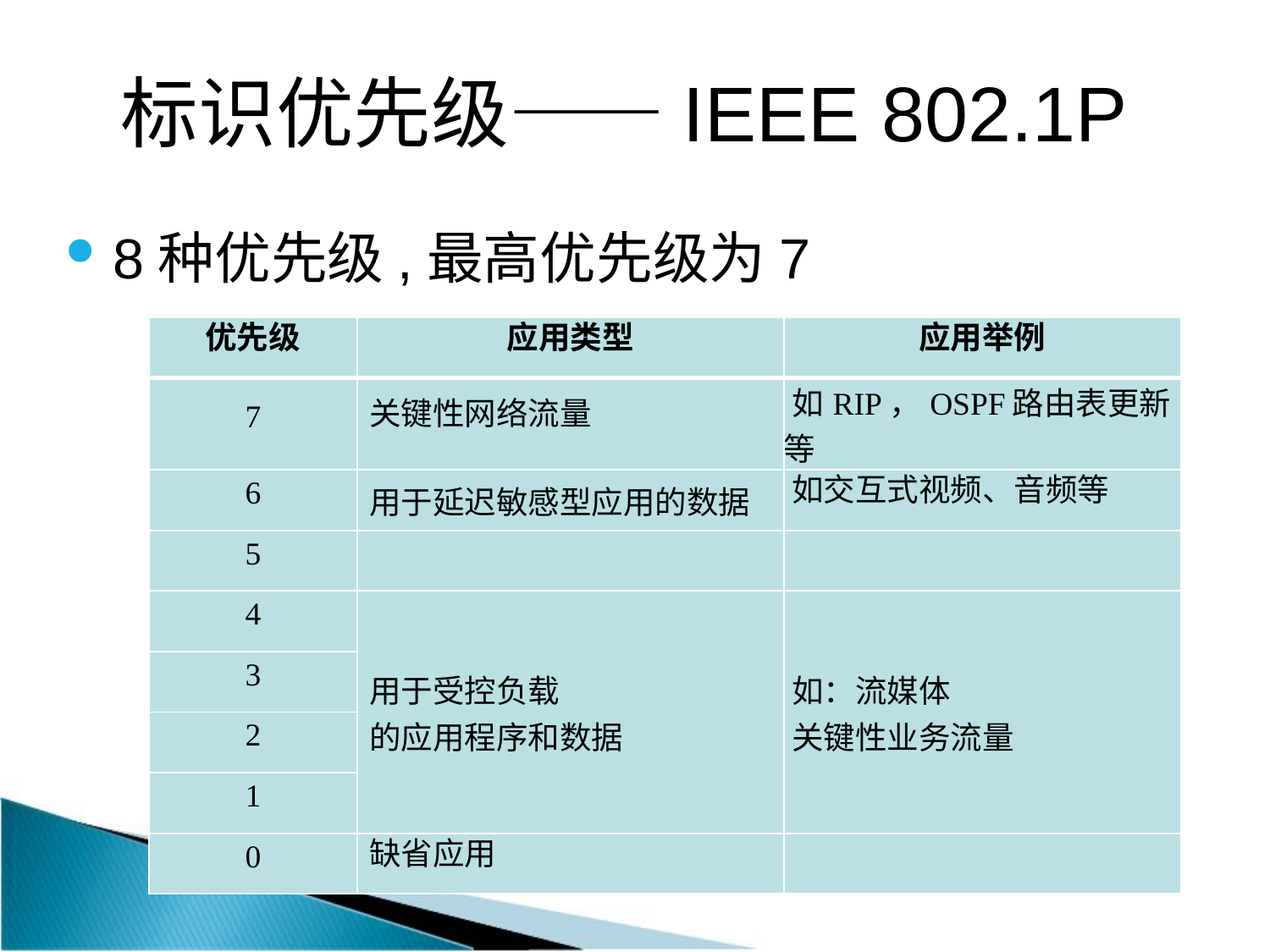

标识优先级——IEEE 802.1P
8种优先级,最高优先级为7

| 优先级 | 应用类型 | 应用举例 |
| --- | --- | --- |
| 7 | 关键性网络流量 | 如RIP，OSPF路由表更新等 |
| 6 | 用于延迟敏感型应用的数据 | 如交互式视频、音频等 |
| 5 |  |  |
| 4 | 用于受控负载 的应用程序和数据 | 如：流媒体 关键性业务流量 |
| 3 |  |  |
| 2 |  |  |
| 1 |  |  |
| 0 | 缺省应用 |  |